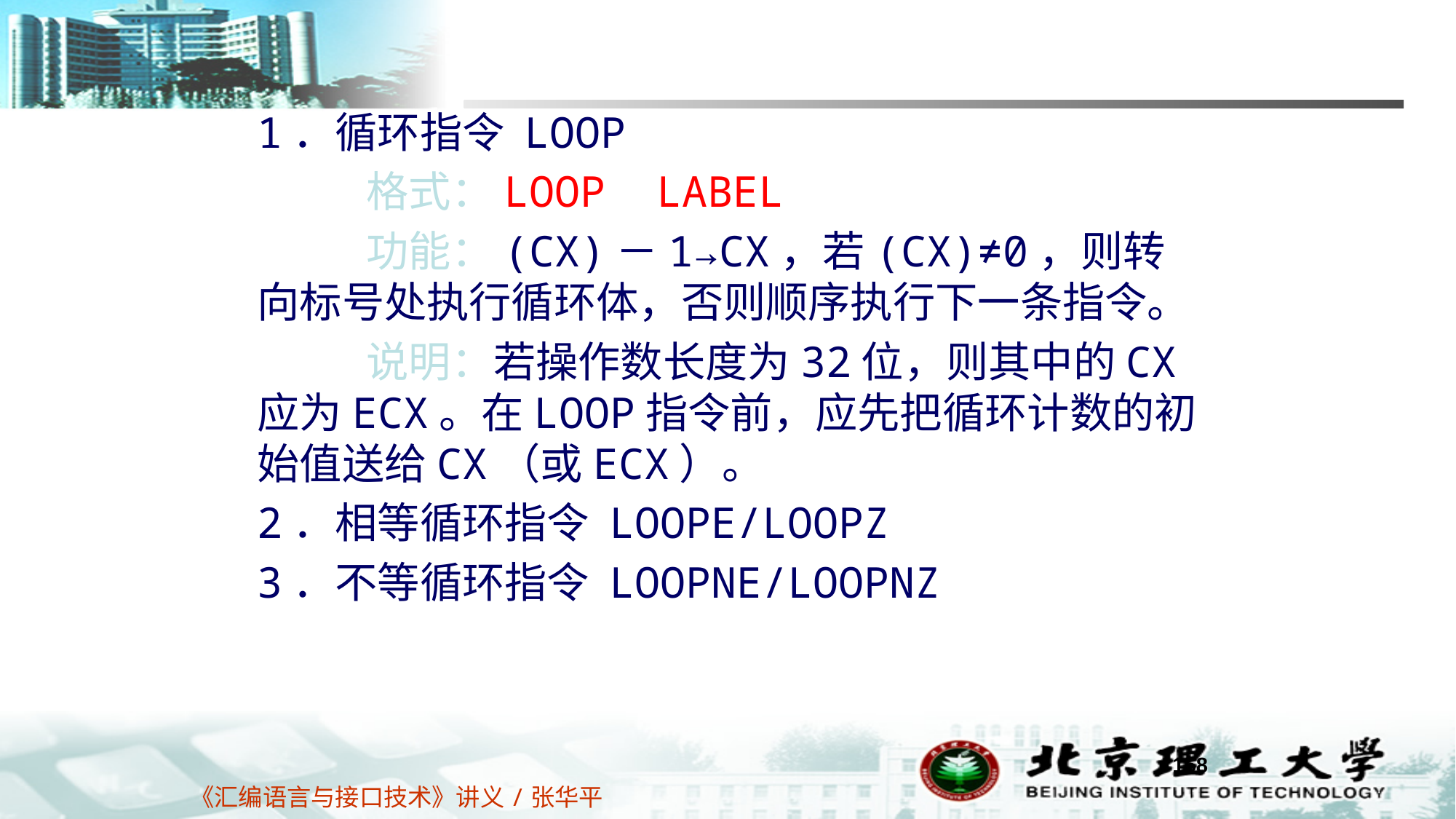

1．循环指令 LOOP
	格式：LOOP  LABEL
	功能：(CX)－1→CX，若(CX)≠0，则转向标号处执行循环体，否则顺序执行下一条指令。
	说明：若操作数长度为32位，则其中的CX应为ECX。在LOOP指令前，应先把循环计数的初始值送给CX（或ECX）。
2．相等循环指令 LOOPE/LOOPZ
3．不等循环指令 LOOPNE/LOOPNZ
158